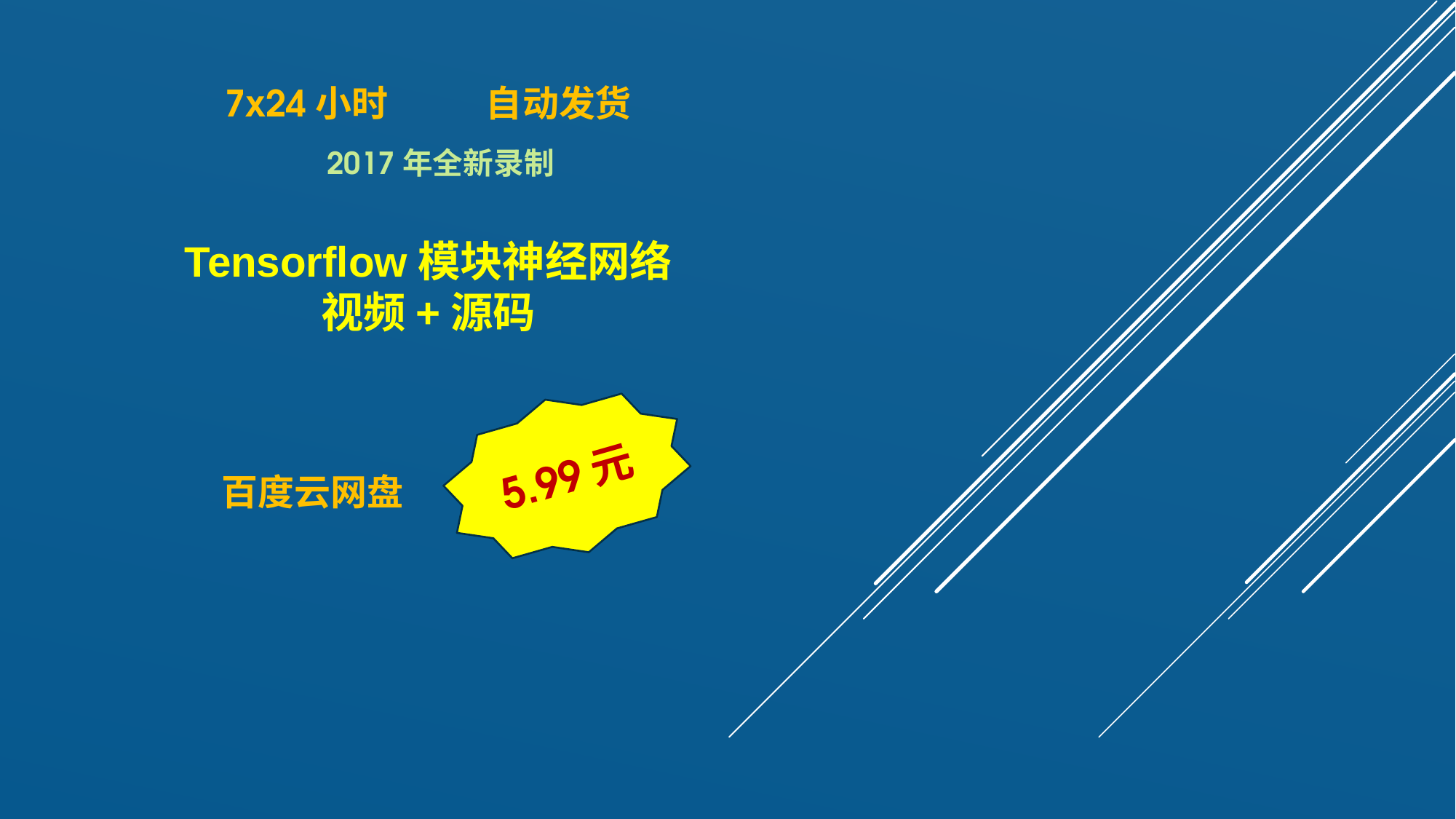

7x24小时            自动发货
2017年全新录制
Tensorflow模块神经网络
视频+源码
5.99元
百度云网盘